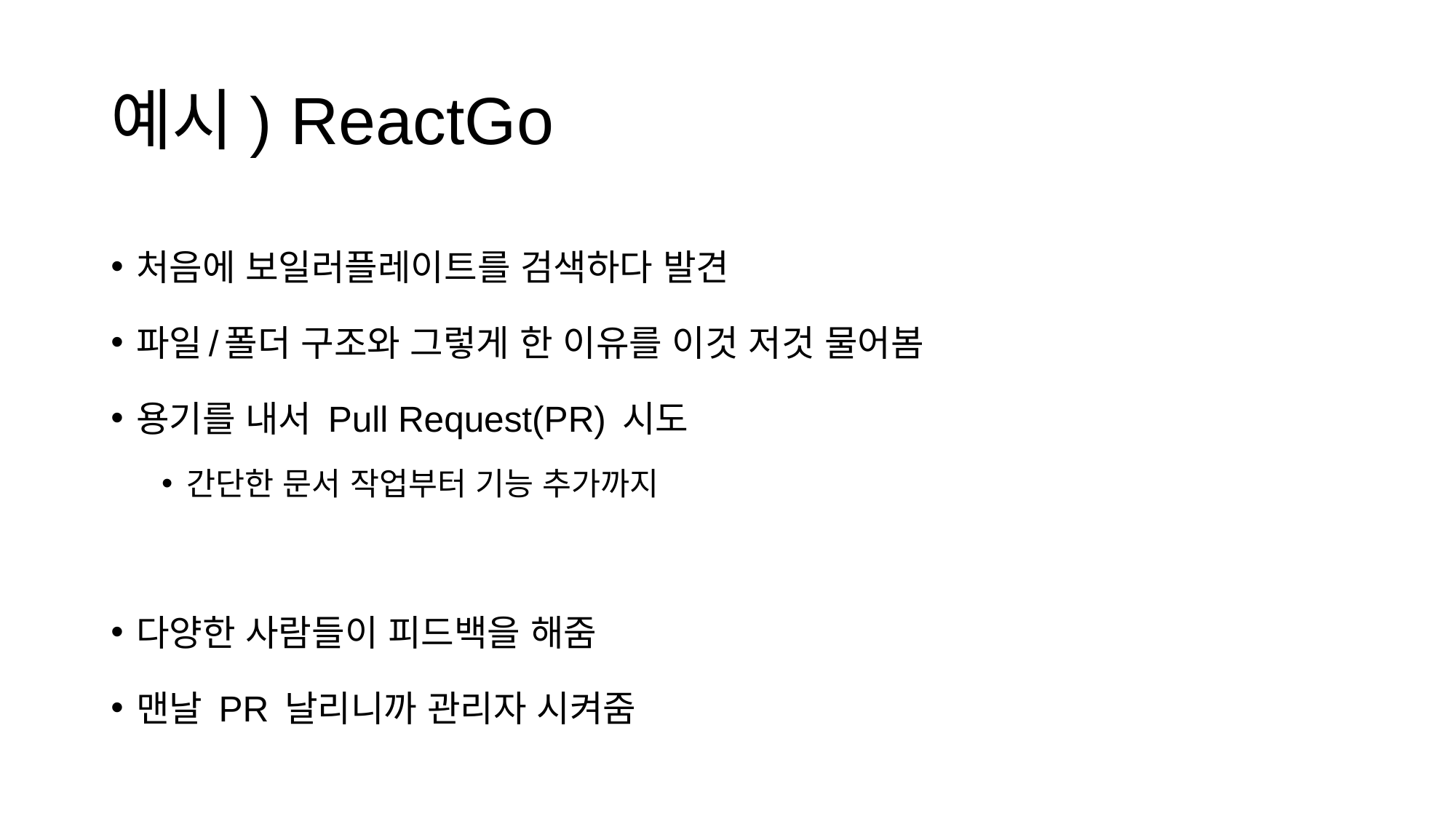

# 예시) ReactGo
처음에 보일러플레이트를 검색하다 발견
파일/폴더 구조와 그렇게 한 이유를 이것 저것 물어봄
용기를 내서 Pull Request(PR) 시도
간단한 문서 작업부터 기능 추가까지

다양한 사람들이 피드백을 해줌
맨날 PR 날리니까 관리자 시켜줌